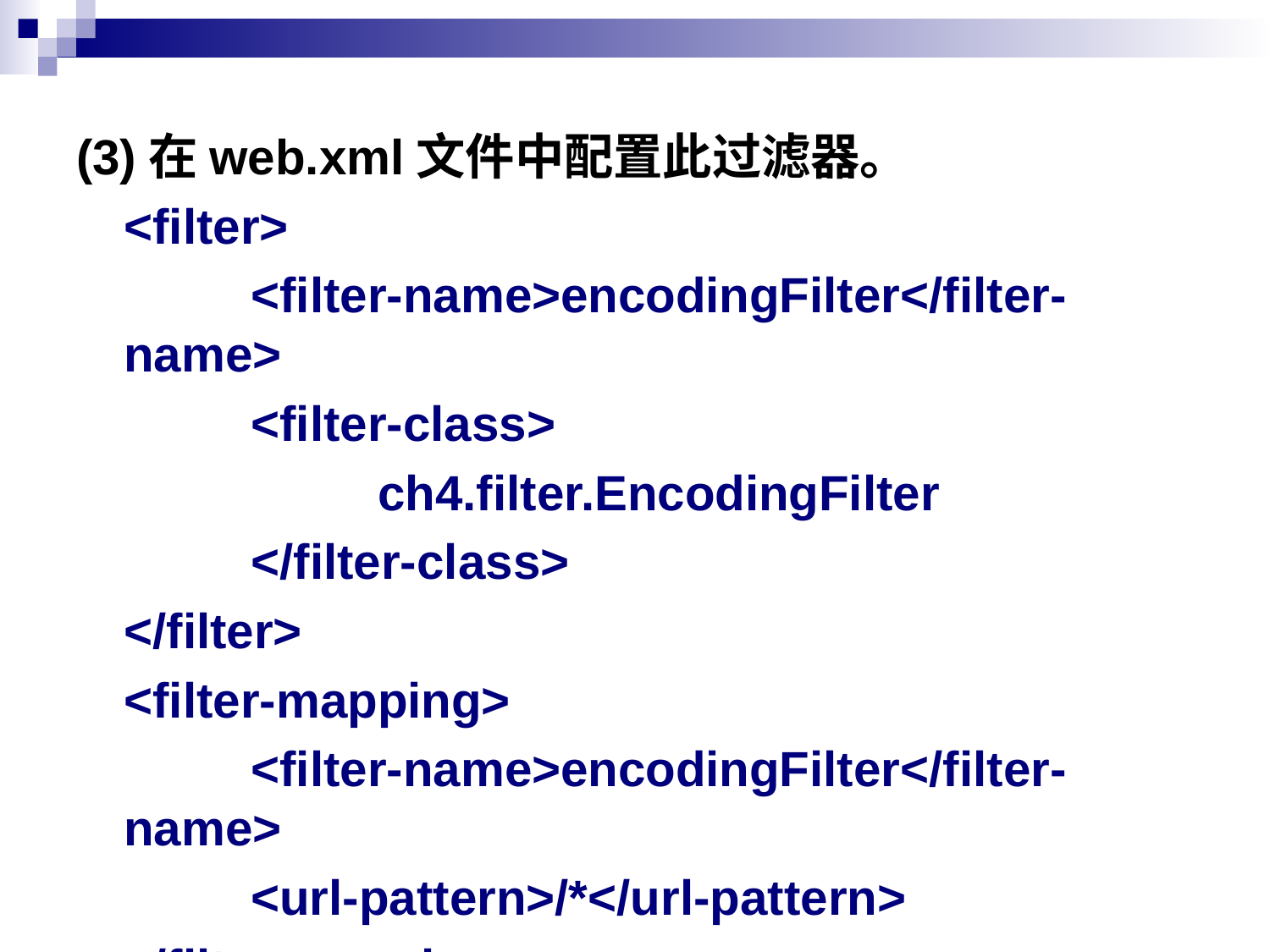

(3)在web.xml文件中配置此过滤器。
	<filter>
		<filter-name>encodingFilter</filter-name>
		<filter-class>
			ch4.filter.EncodingFilter
		</filter-class>
	</filter>
	<filter-mapping>
		<filter-name>encodingFilter</filter-name>
		<url-pattern>/*</url-pattern>
	</filter-mapping>

29